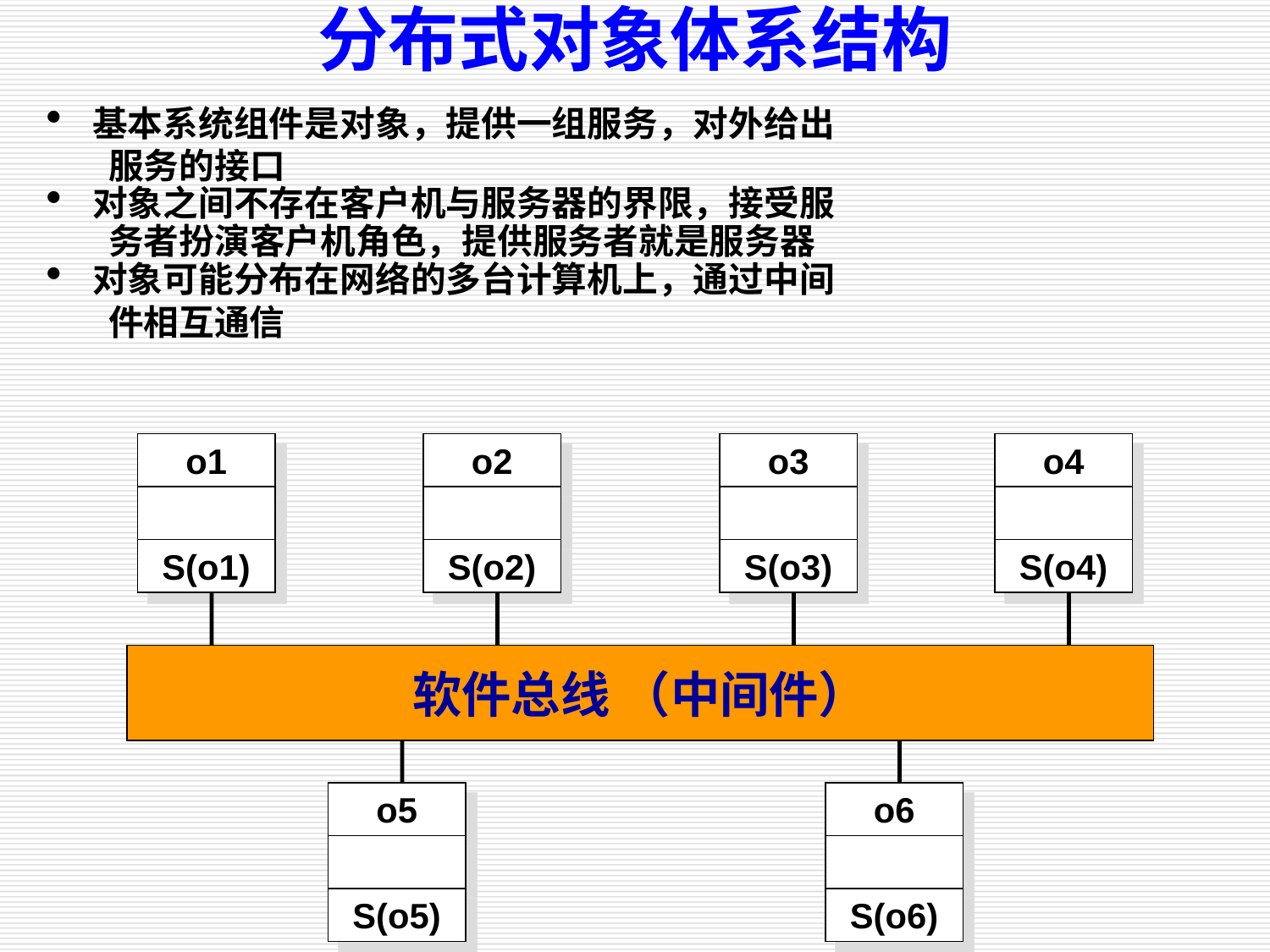

分布式对象体系结构
 基本系统组件是对象，提供一组服务，对外给出
   服务的接口
 对象之间不存在客户机与服务器的界限，接受服
   务者扮演客户机角色，提供服务者就是服务器
 对象可能分布在网络的多台计算机上，通过中间
   件相互通信
o1
o2
o3
o4

S(o1)
S(o2)
S(o3)
S(o4)

软件总线 （中间件）

o5
o6

S(o5)
S(o6)